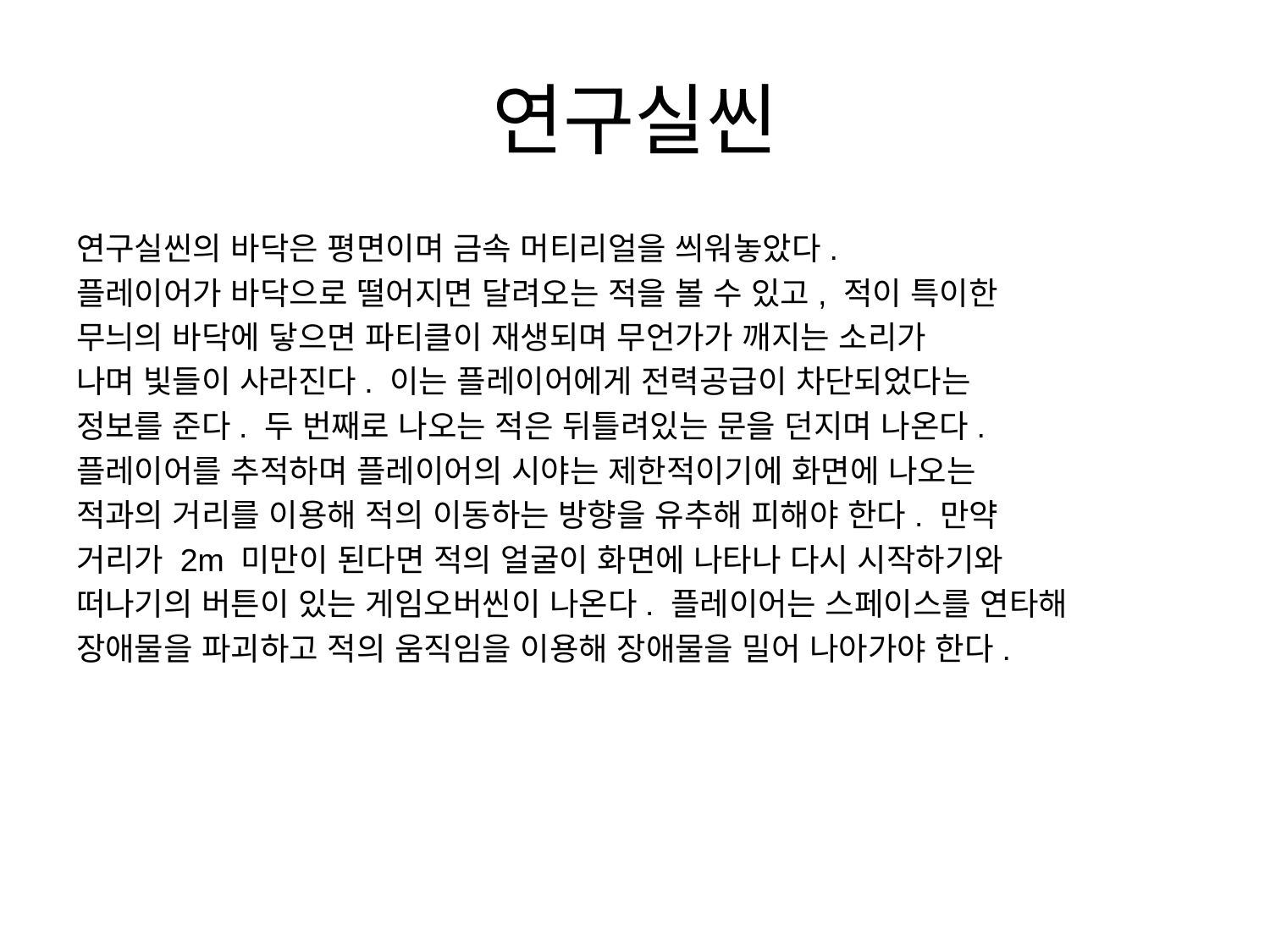

# 연구실씬
연구실씬의 바닥은 평면이며 금속 머티리얼을 씌워놓았다.
플레이어가 바닥으로 떨어지면 달려오는 적을 볼 수 있고, 적이 특이한
무늬의 바닥에 닿으면 파티클이 재생되며 무언가가 깨지는 소리가
나며 빛들이 사라진다. 이는 플레이어에게 전력공급이 차단되었다는
정보를 준다. 두 번째로 나오는 적은 뒤틀려있는 문을 던지며 나온다.
플레이어를 추적하며 플레이어의 시야는 제한적이기에 화면에 나오는
적과의 거리를 이용해 적의 이동하는 방향을 유추해 피해야 한다. 만약
거리가 2m 미만이 된다면 적의 얼굴이 화면에 나타나 다시 시작하기와
떠나기의 버튼이 있는 게임오버씬이 나온다. 플레이어는 스페이스를 연타해
장애물을 파괴하고 적의 움직임을 이용해 장애물을 밀어 나아가야 한다.